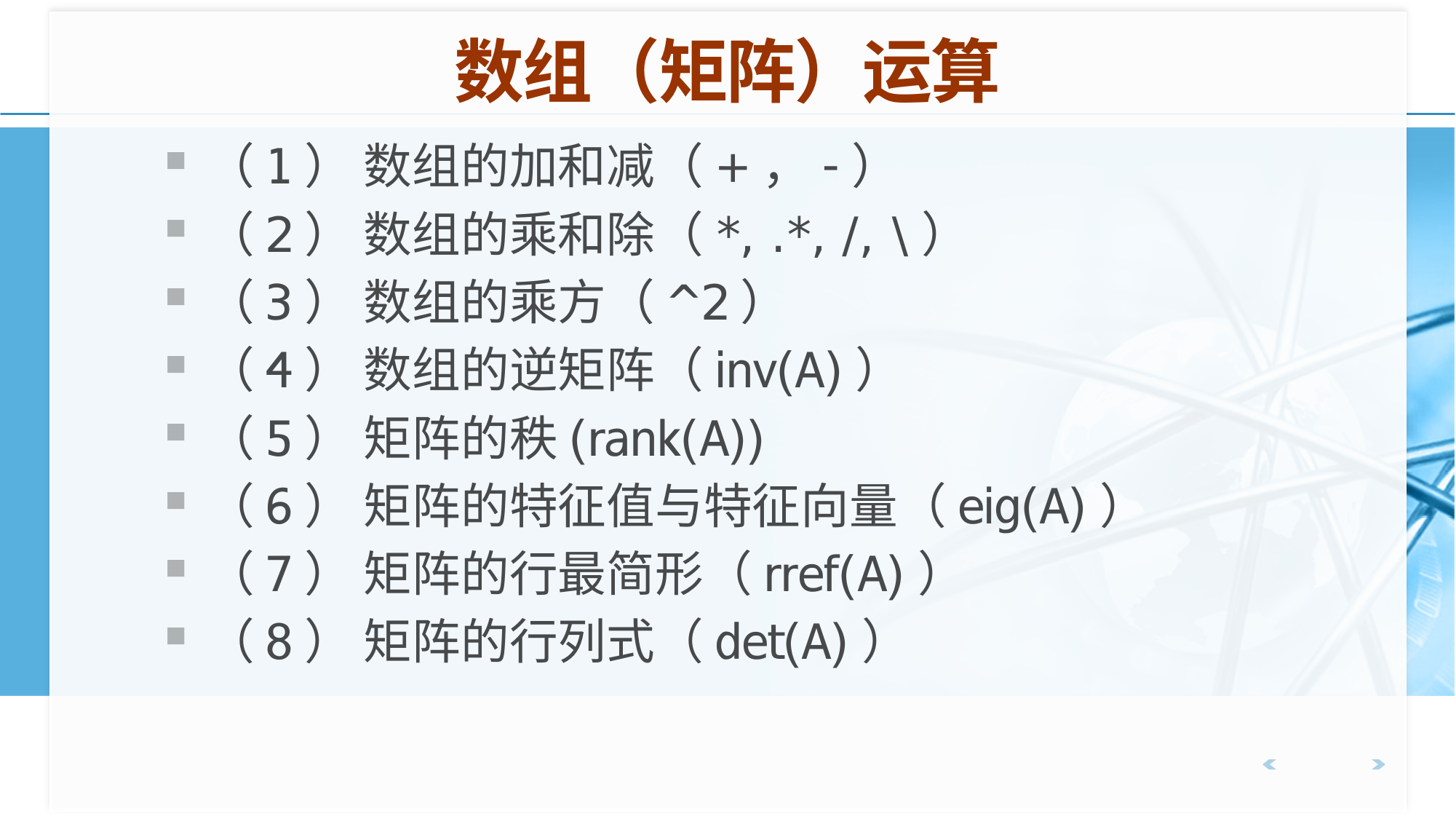

数组（矩阵）运算

（1） 数组的加和减（+，-）
（2） 数组的乘和除（*, .*, /, \）
（3） 数组的乘方（^2）
（4） 数组的逆矩阵（inv(A)）
（5） 矩阵的秩(rank(A))
（6） 矩阵的特征值与特征向量（eig(A)）
（7） 矩阵的行最简形（rref(A)）
（8） 矩阵的行列式（det(A)）
5